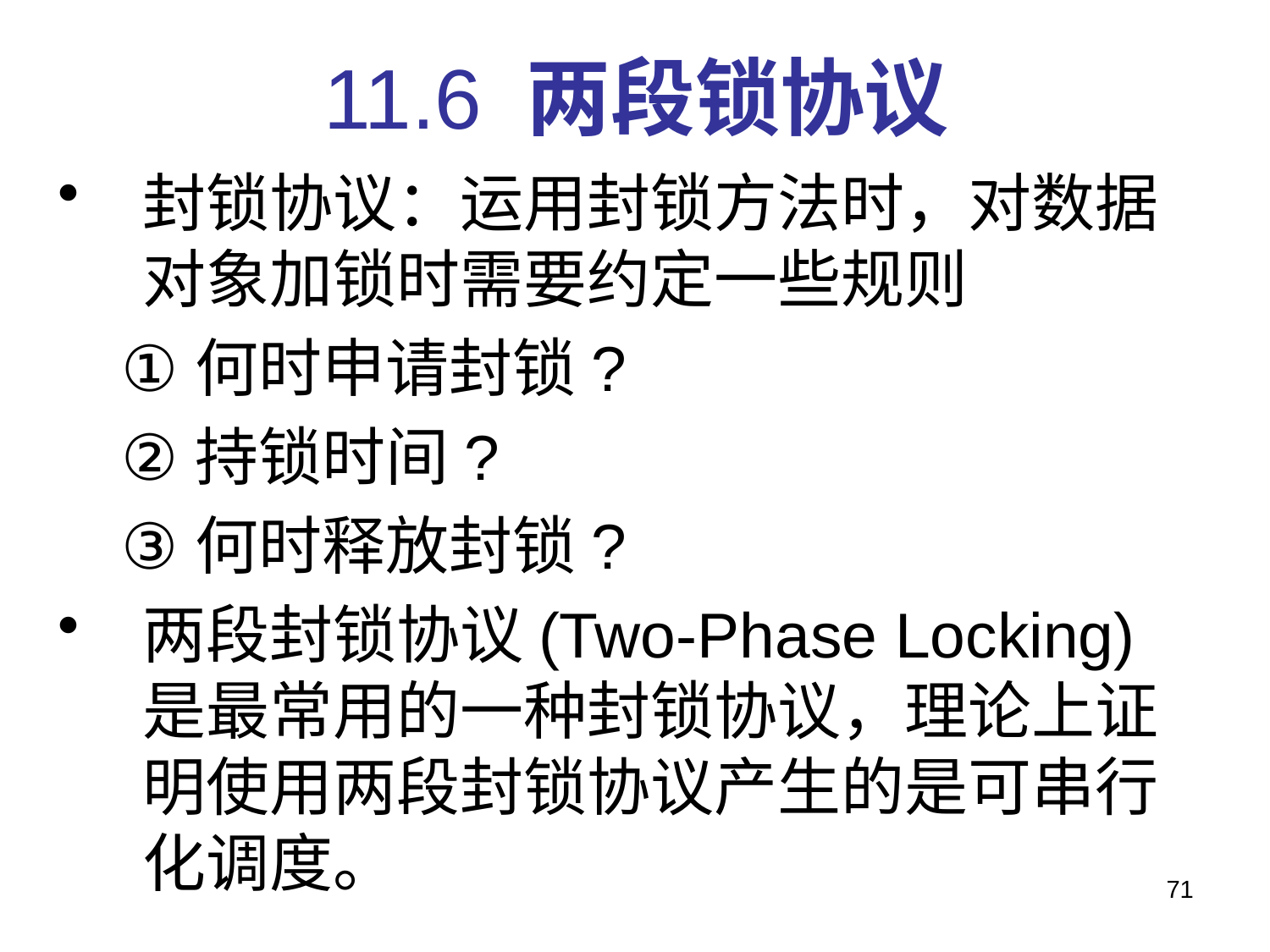

# 11.6 两段锁协议
封锁协议：运用封锁方法时，对数据对象加锁时需要约定一些规则
何时申请封锁?
持锁时间?
何时释放封锁?
两段封锁协议(Two-Phase Locking)是最常用的一种封锁协议，理论上证明使用两段封锁协议产生的是可串行化调度。

71